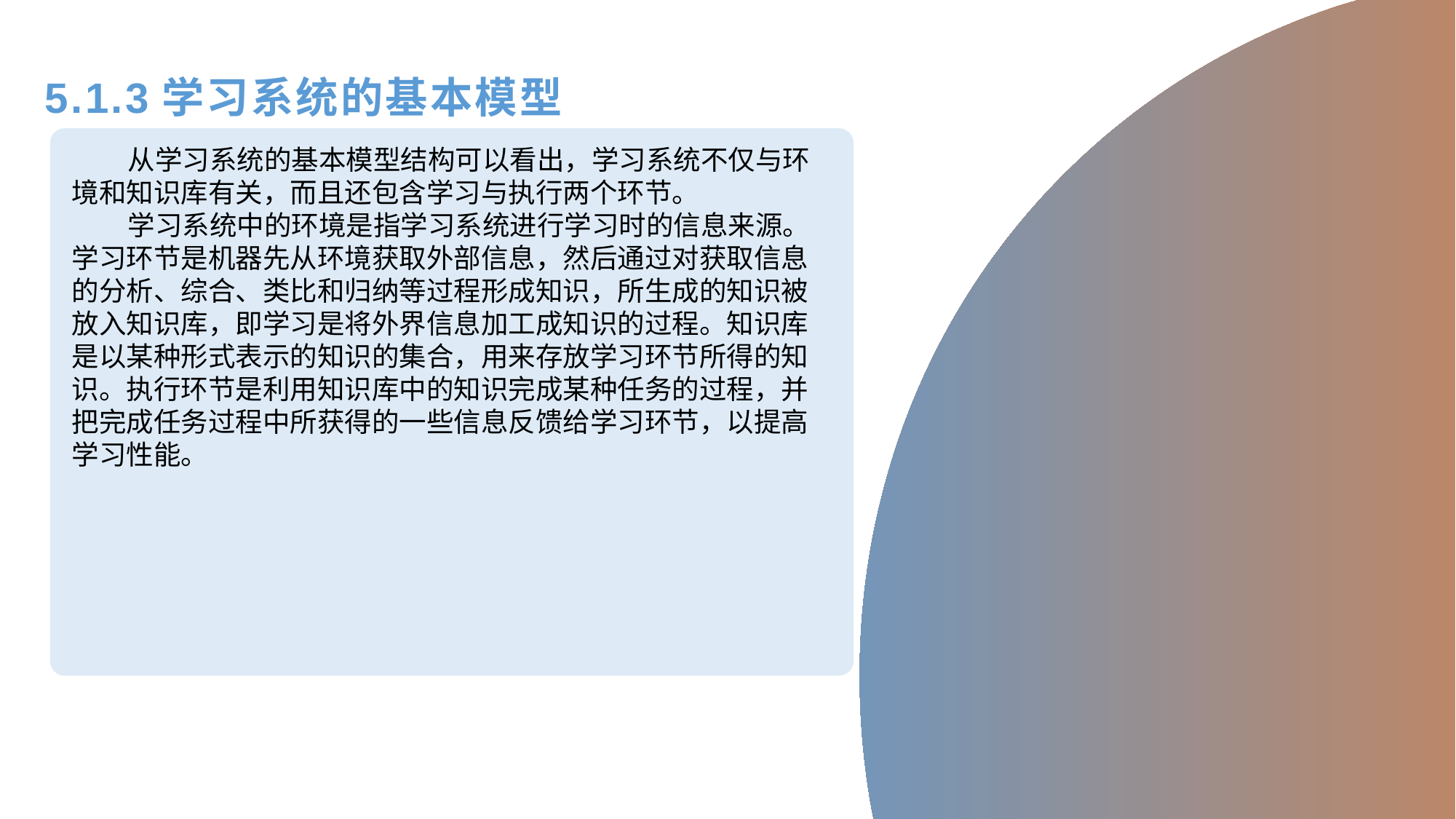

5.1.3学习系统的基本模型
、

        从学习系统的基本模型结构可以看出，学习系统不仅与环境和知识库有关，而且还包含学习与执行两个环节。
        学习系统中的环境是指学习系统进行学习时的信息来源。学习环节是机器先从环境获取外部信息，然后通过对获取信息的分析、综合、类比和归纳等过程形成知识，所生成的知识被放入知识库，即学习是将外界信息加工成知识的过程。知识库是以某种形式表示的知识的集合，用来存放学习环节所得的知识。执行环节是利用知识库中的知识完成某种任务的过程，并把完成任务过程中所获得的一些信息反馈给学习环节，以提高学习性能。